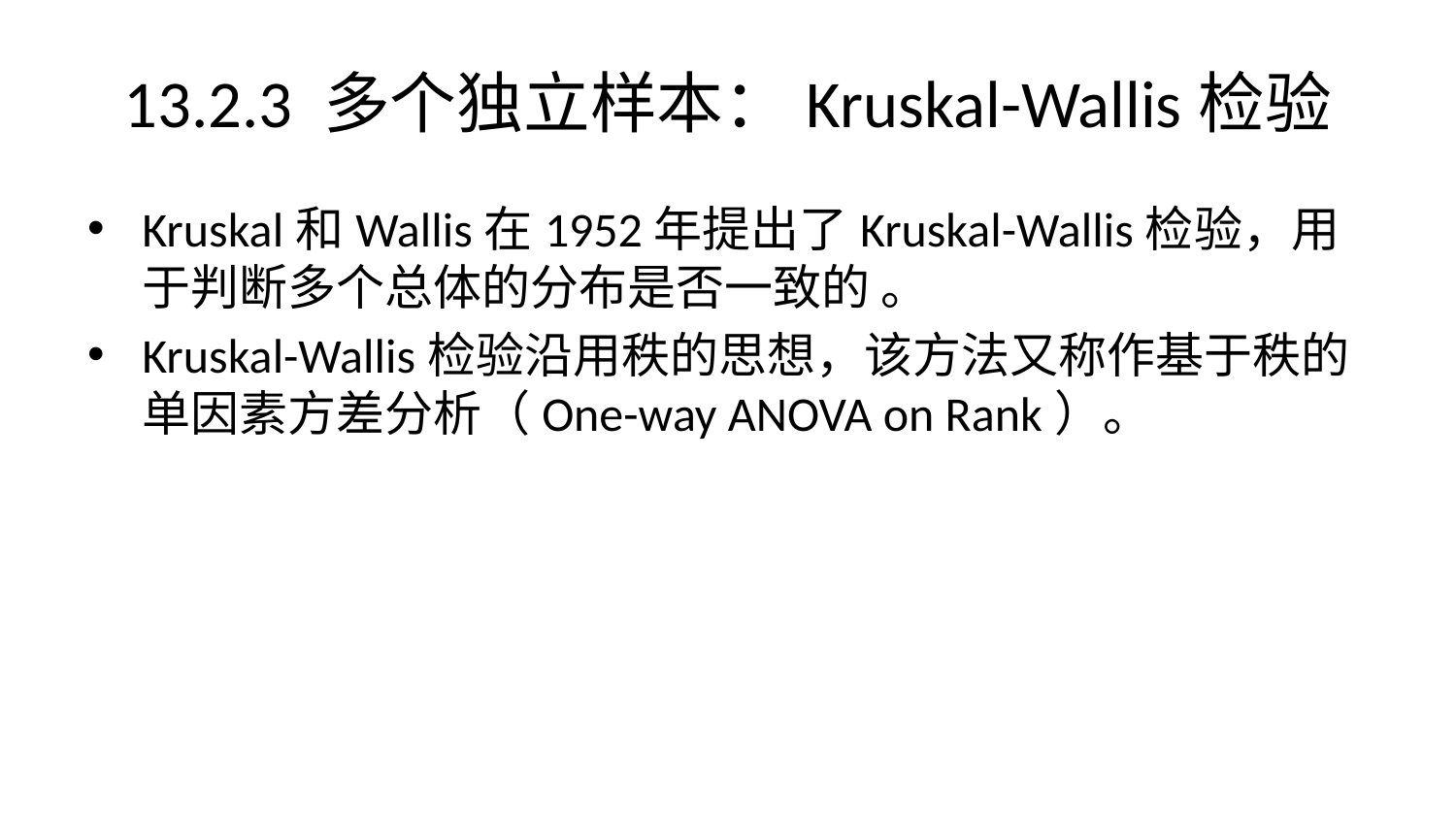

# 13.2.3 多个独立样本：Kruskal-Wallis检验
Kruskal和Wallis在1952年提出了Kruskal-Wallis检验，用于判断多个总体的分布是否一致的 。
Kruskal-Wallis检验沿用秩的思想，该方法又称作基于秩的单因素方差分析（One-way ANOVA on Rank）。